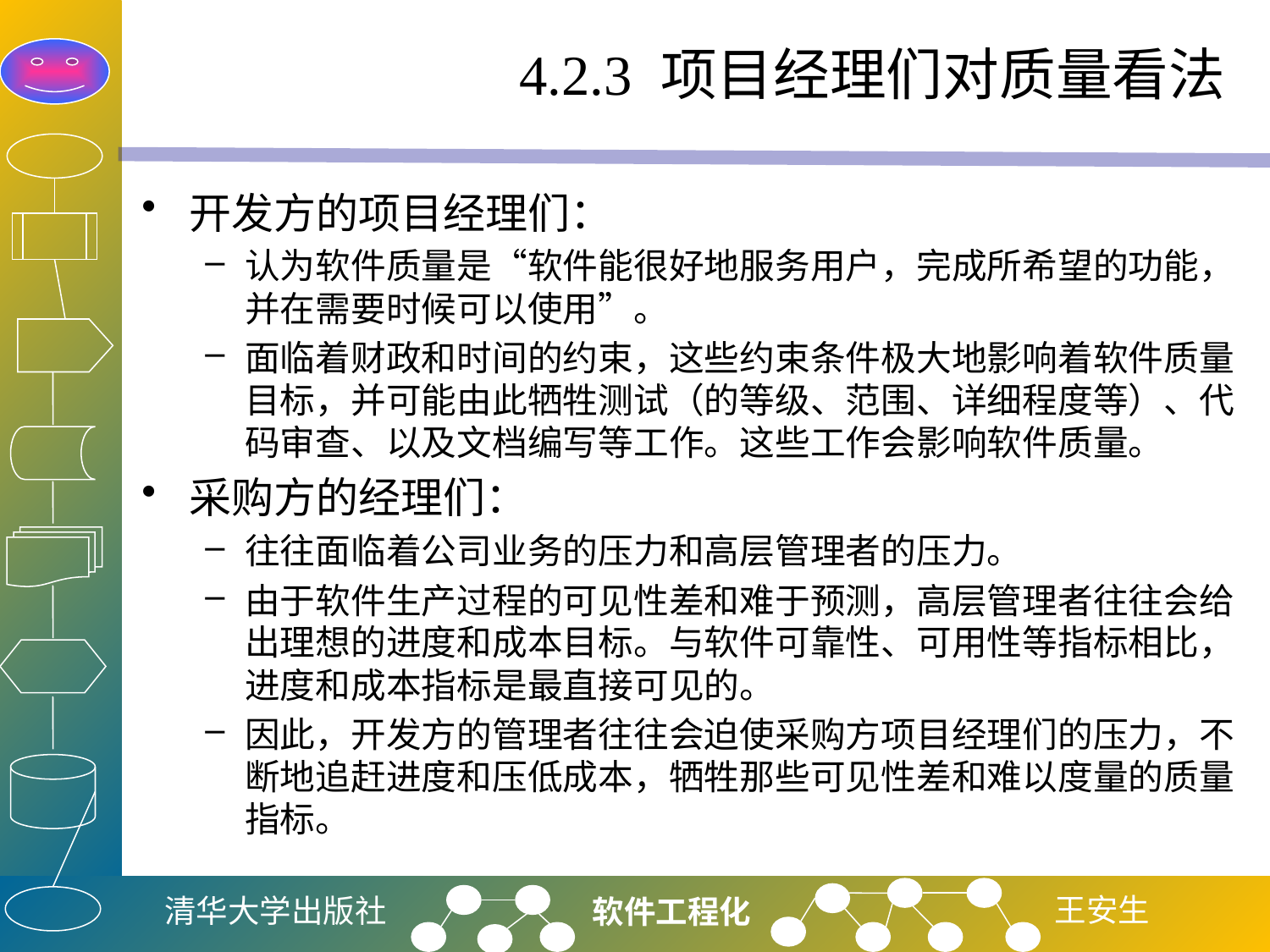

# 4.2.3 项目经理们对质量看法
开发方的项目经理们：
认为软件质量是“软件能很好地服务用户，完成所希望的功能，并在需要时候可以使用”。
面临着财政和时间的约束，这些约束条件极大地影响着软件质量目标，并可能由此牺牲测试（的等级、范围、详细程度等）、代码审查、以及文档编写等工作。这些工作会影响软件质量。
采购方的经理们：
往往面临着公司业务的压力和高层管理者的压力。
由于软件生产过程的可见性差和难于预测，高层管理者往往会给出理想的进度和成本目标。与软件可靠性、可用性等指标相比，进度和成本指标是最直接可见的。
因此，开发方的管理者往往会迫使采购方项目经理们的压力，不断地追赶进度和压低成本，牺牲那些可见性差和难以度量的质量指标。